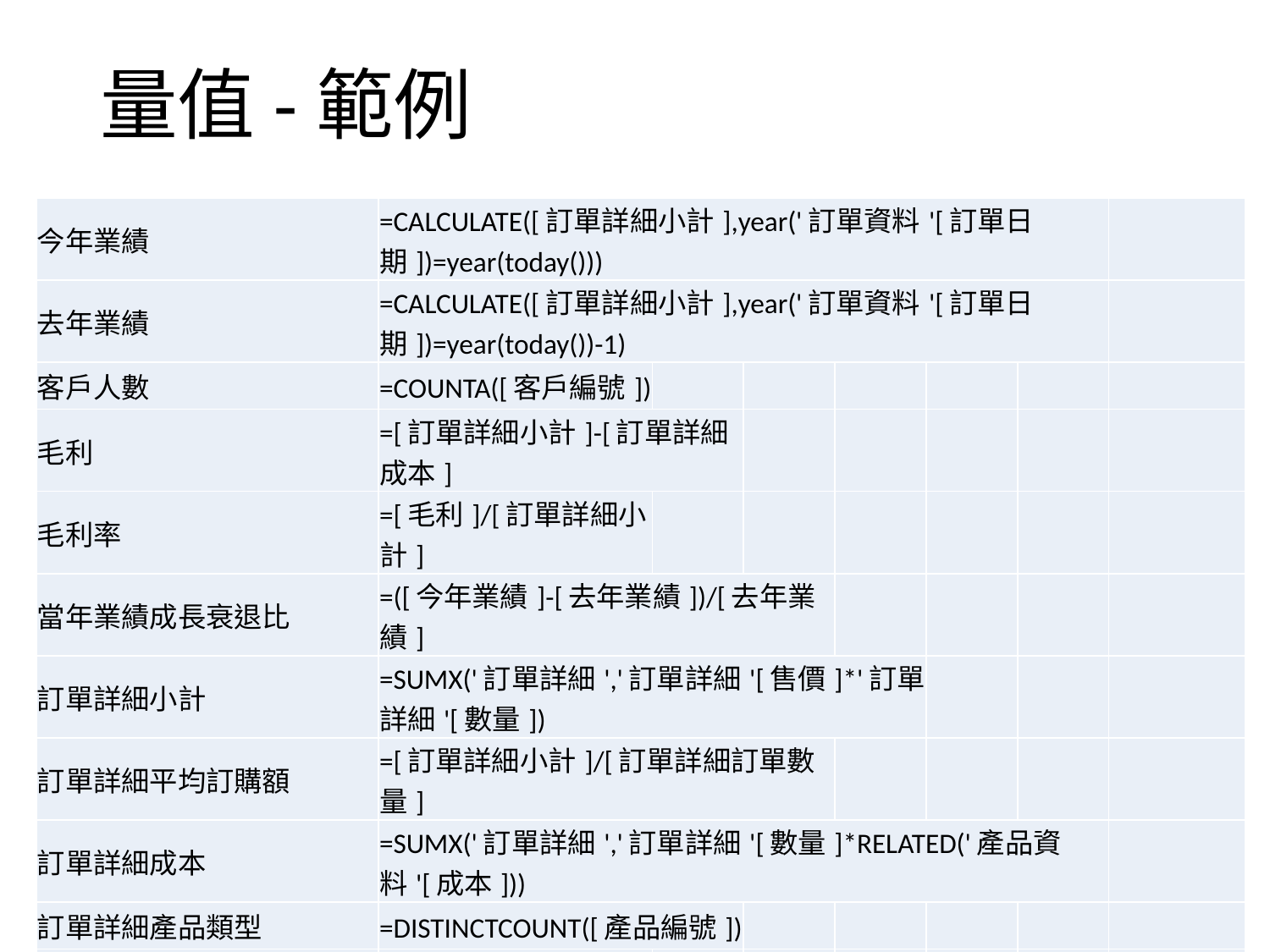

# 量值-範例
| 今年業績 | =CALCULATE([訂單詳細小計],year('訂單資料'[訂單日期])=year(today())) |  |  |  |  |  |  |
| --- | --- | --- | --- | --- | --- | --- | --- |
| 去年業績 | =CALCULATE([訂單詳細小計],year('訂單資料'[訂單日期])=year(today())-1) |  |  |  |  |  |  |
| 客戶人數 | =COUNTA([客戶編號]) |  |  |  |  |  |  |
| 毛利 | =[訂單詳細小計]-[訂單詳細成本] |  |  |  |  |  |  |
| 毛利率 | =[毛利]/[訂單詳細小計] |  |  |  |  |  |  |
| 當年業績成長衰退比 | =([今年業績]-[去年業績])/[去年業績] |  |  |  |  |  |  |
| 訂單詳細小計 | =SUMX('訂單詳細','訂單詳細'[售價]\*'訂單詳細'[數量]) |  |  |  |  |  |  |
| 訂單詳細平均訂購額 | =[訂單詳細小計]/[訂單詳細訂單數量] |  |  |  |  |  |  |
| 訂單詳細成本 | =SUMX('訂單詳細','訂單詳細'[數量]\*RELATED('產品資料'[成本])) |  |  |  |  |  |  |
| 訂單詳細產品類型 | =DISTINCTCOUNT([產品編號]) |  |  |  |  |  |  |
| 訂單詳細訂單數量 | =COUNTA([訂單編號]) |  |  |  |  |  |  |
| 訂單資料訂單數量 | =COUNTA([訂單編號]) |  |  |  |  |  |  |